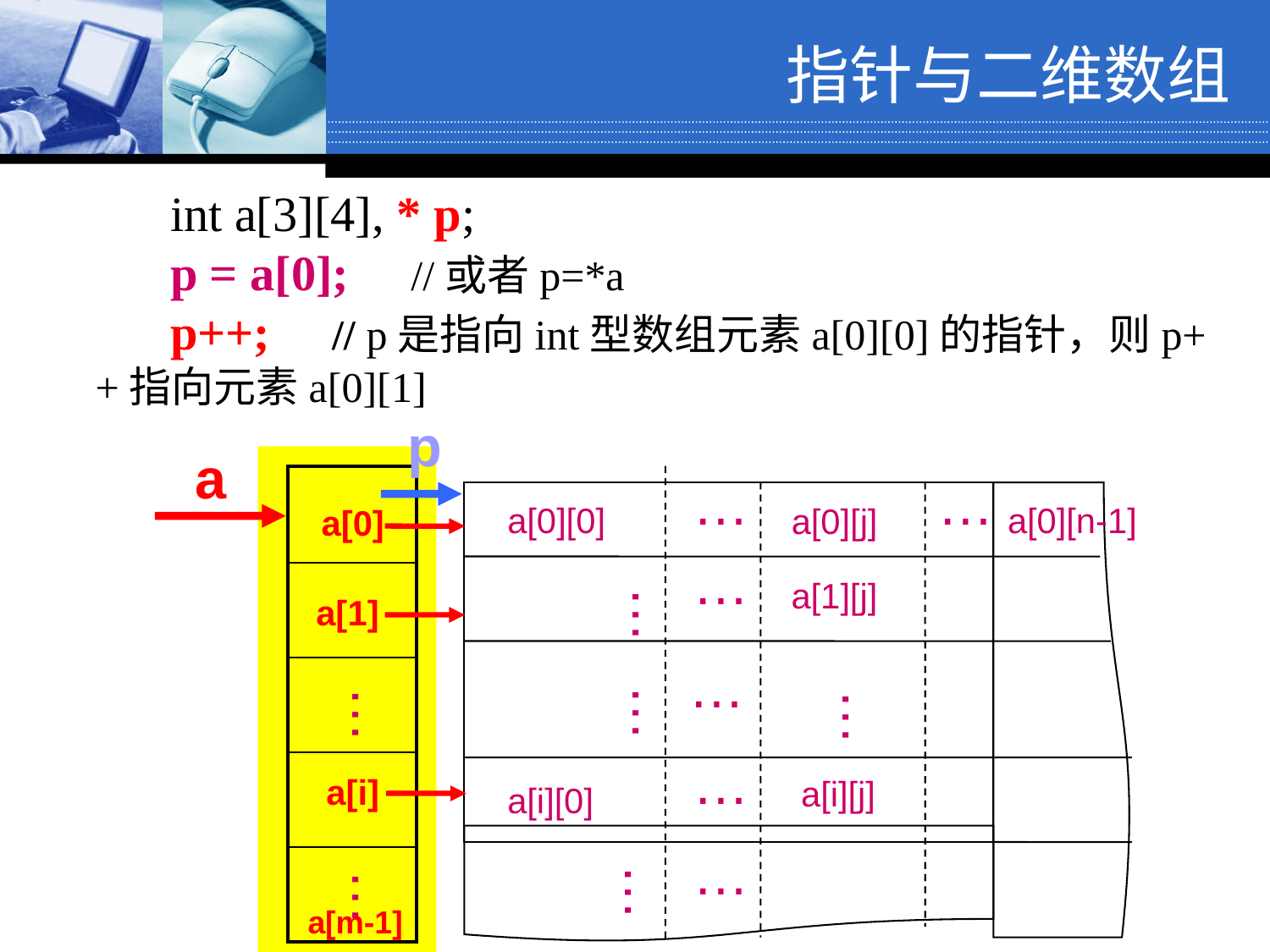

指针与二维数组
          int a[3][4], * p;
          p = a[0];     //或者p=*a
          p++;     // p是指向int型数组元素a[0][0]的指针，则p++指向元素a[0][1]

p
a

…
…
|  |
| --- |
|  |
|  |
|  |
|  |

a[0][0]
a[0][n-1]
a[0][j]

a[0]

…

a[1][j]
…
a[1]

…
…
…
…
…

a[i]
a[i][j]
a[i][0]

…

…
…
a[m-1]